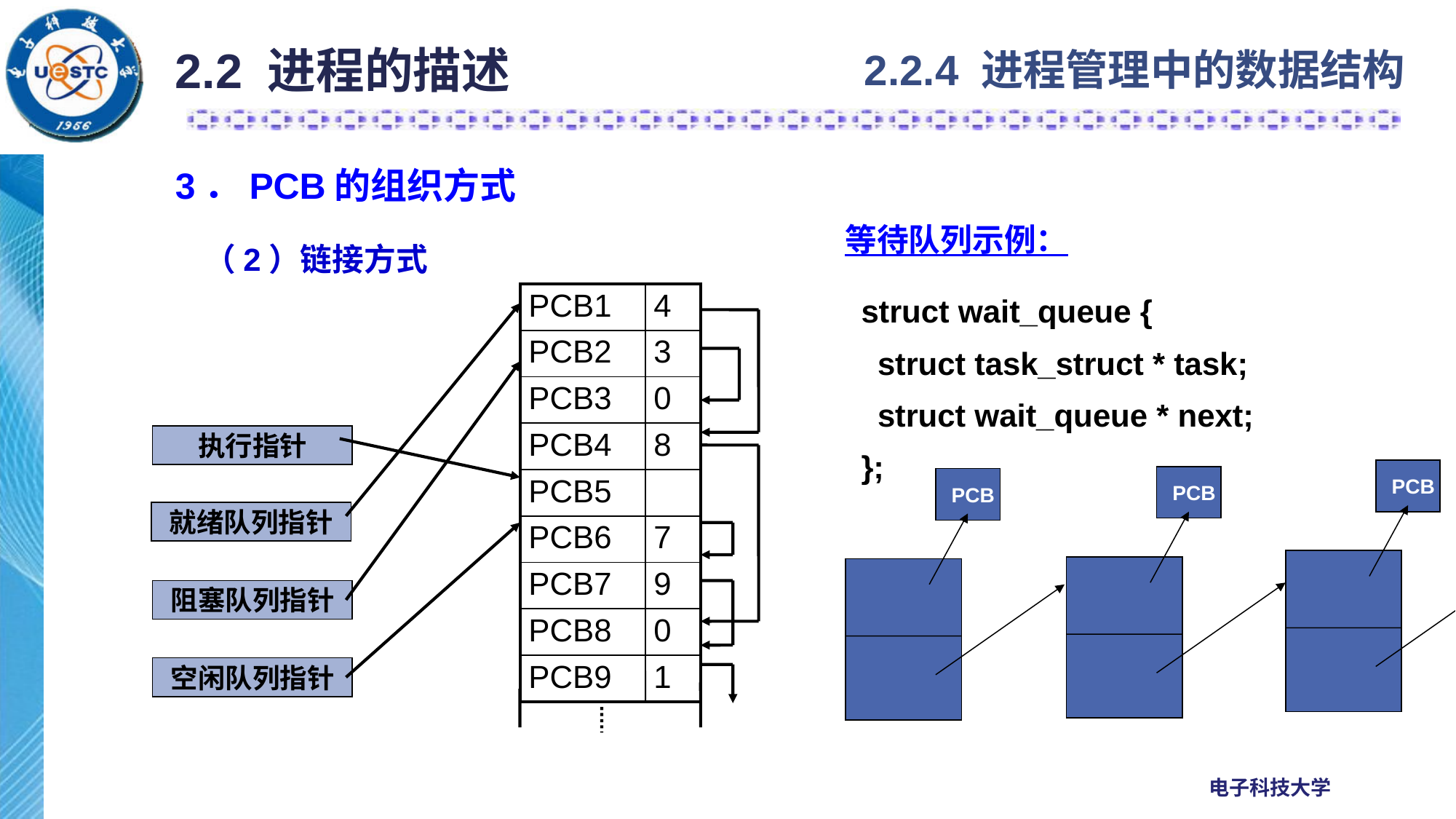

2.2 进程的描述
2.2.4 进程管理中的数据结构
3．PCB的组织方式
等待队列示例：
       （2）链接方式

| PCB1 | 4 |
| --- | --- |
| PCB2 | 3 |
| PCB3 | 0 |
| PCB4 | 8 |
| PCB5 |  |
| PCB6 | 7 |
| PCB7 | 9 |
| PCB8 | 0 |
| PCB9 | 1 |
struct wait_queue {
	struct task_struct * task;
	struct wait_queue * next;
};

执行指针

PCB

PCB
PCB

就绪队列指针

阻塞队列指针

空闲队列指针